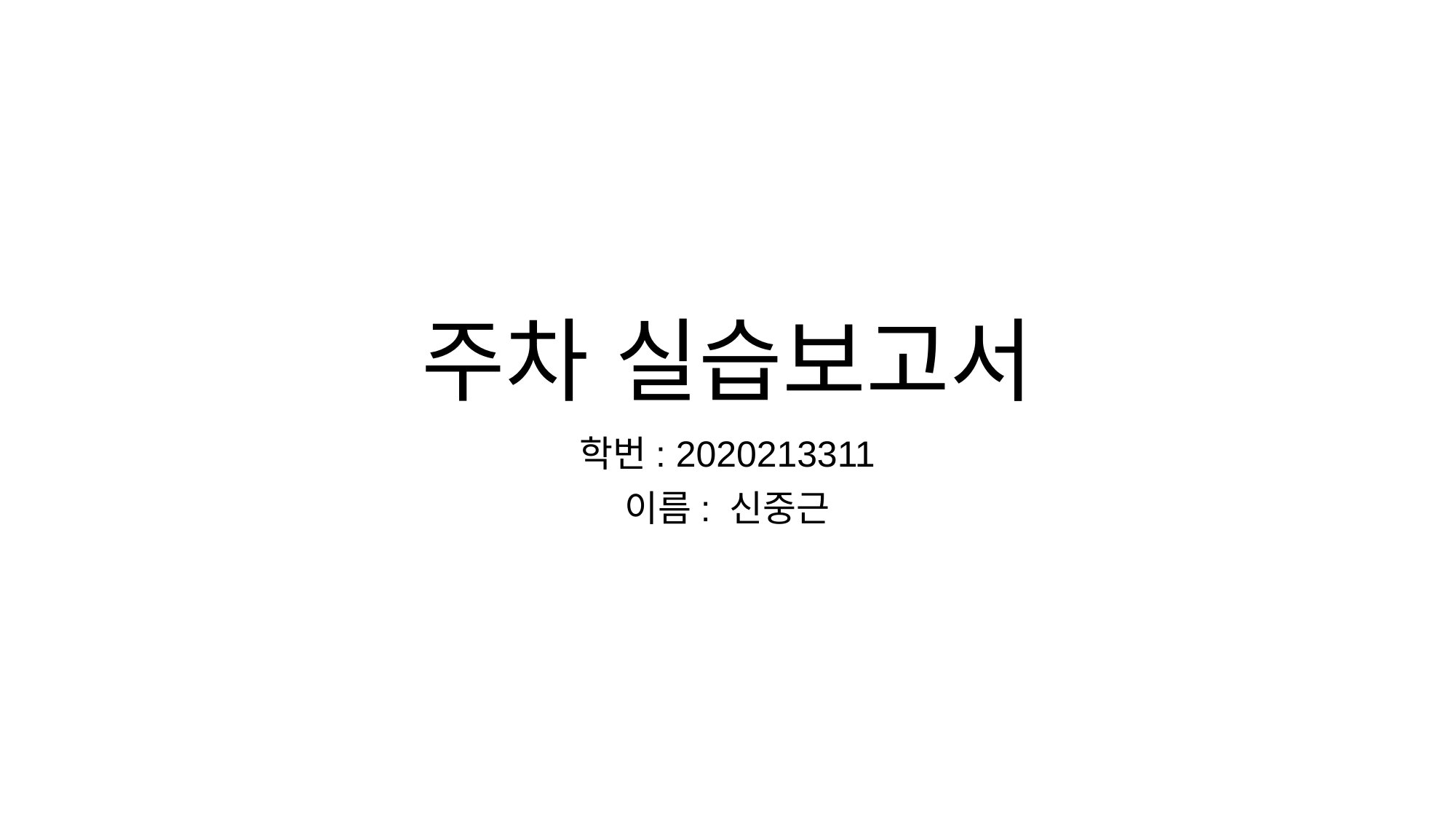

# 주차 실습보고서
학번: 2020213311
이름: 신중근